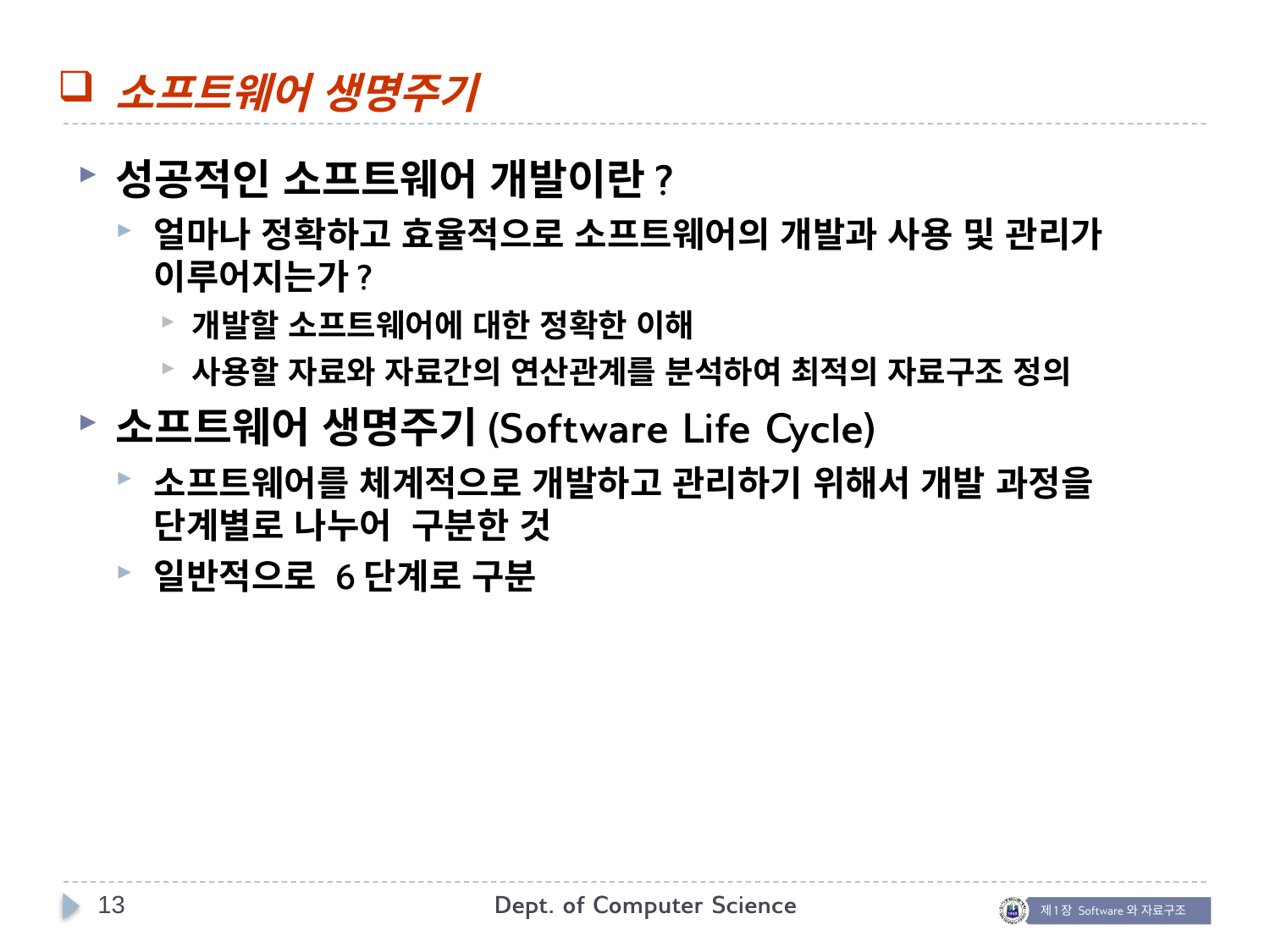

소프트웨어 생명주기
성공적인 소프트웨어 개발이란?
얼마나 정확하고 효율적으로 소프트웨어의 개발과 사용 및 관리가 이루어지는가?
개발할 소프트웨어에 대한 정확한 이해
사용할 자료와 자료간의 연산관계를 분석하여 최적의 자료구조 정의
소프트웨어 생명주기(Software Life Cycle)
소프트웨어를 체계적으로 개발하고 관리하기 위해서 개발 과정을 단계별로 나누어  구분한 것
일반적으로 6단계로 구분
13
Dept. of Computer Science